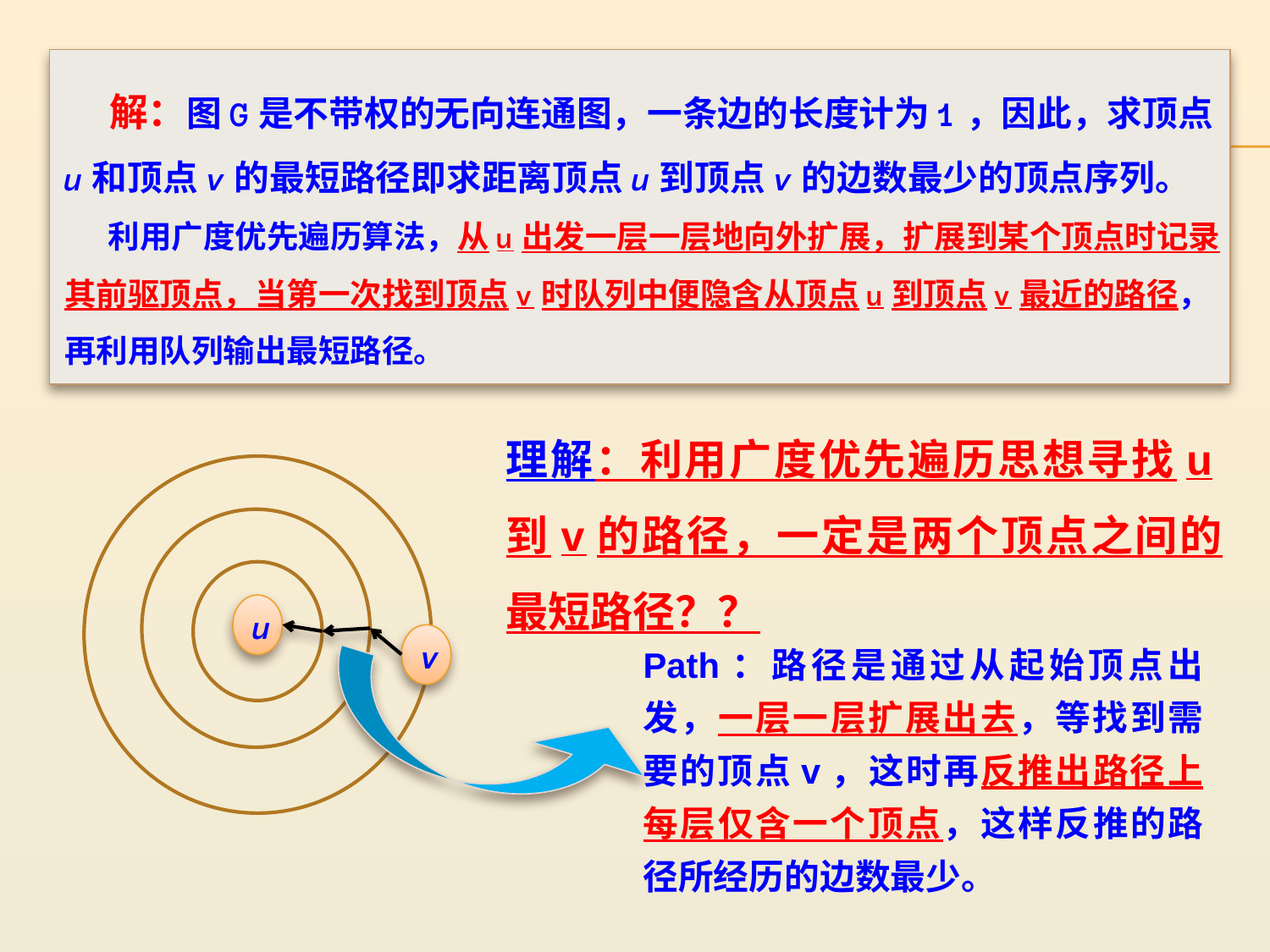

解：图G是不带权的无向连通图，一条边的长度计为1，因此，求顶点u和顶点v的最短路径即求距离顶点u到顶点v的边数最少的顶点序列。
     利用广度优先遍历算法，从u出发一层一层地向外扩展，扩展到某个顶点时记录其前驱顶点，当第一次找到顶点v时队列中便隐含从顶点u到顶点v最近的路径，再利用队列输出最短路径。
理解：利用广度优先遍历思想寻找u到v的路径，一定是两个顶点之间的最短路径？？

u
v
Path：路径是通过从起始顶点出发，一层一层扩展出去，等找到需要的顶点v，这时再反推出路径上每层仅含一个顶点，这样反推的路径所经历的边数最少。